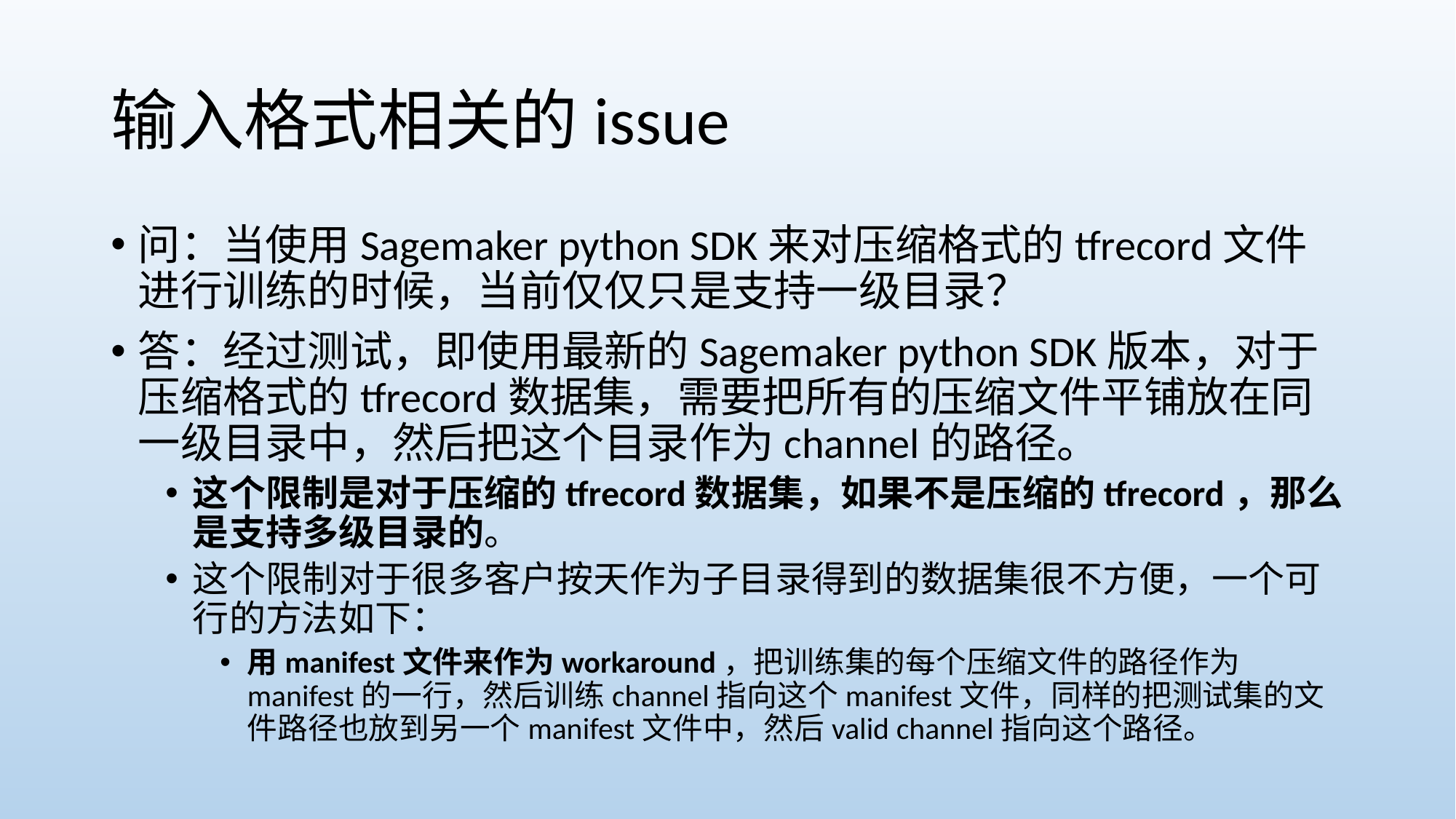

# 输入格式相关的issue
问：当使用Sagemaker python SDK来对压缩格式的tfrecord文件进行训练的时候，当前仅仅只是支持一级目录？
答：经过测试，即使用最新的Sagemaker python SDK版本，对于压缩格式的tfrecord数据集，需要把所有的压缩文件平铺放在同一级目录中，然后把这个目录作为channel的路径。
这个限制是对于压缩的tfrecord数据集，如果不是压缩的tfrecord，那么是支持多级目录的。
这个限制对于很多客户按天作为子目录得到的数据集很不方便，一个可行的方法如下：
用manifest文件来作为workaround，把训练集的每个压缩文件的路径作为manifest的一行，然后训练channel指向这个manifest文件，同样的把测试集的文件路径也放到另一个manifest文件中，然后valid channel指向这个路径。